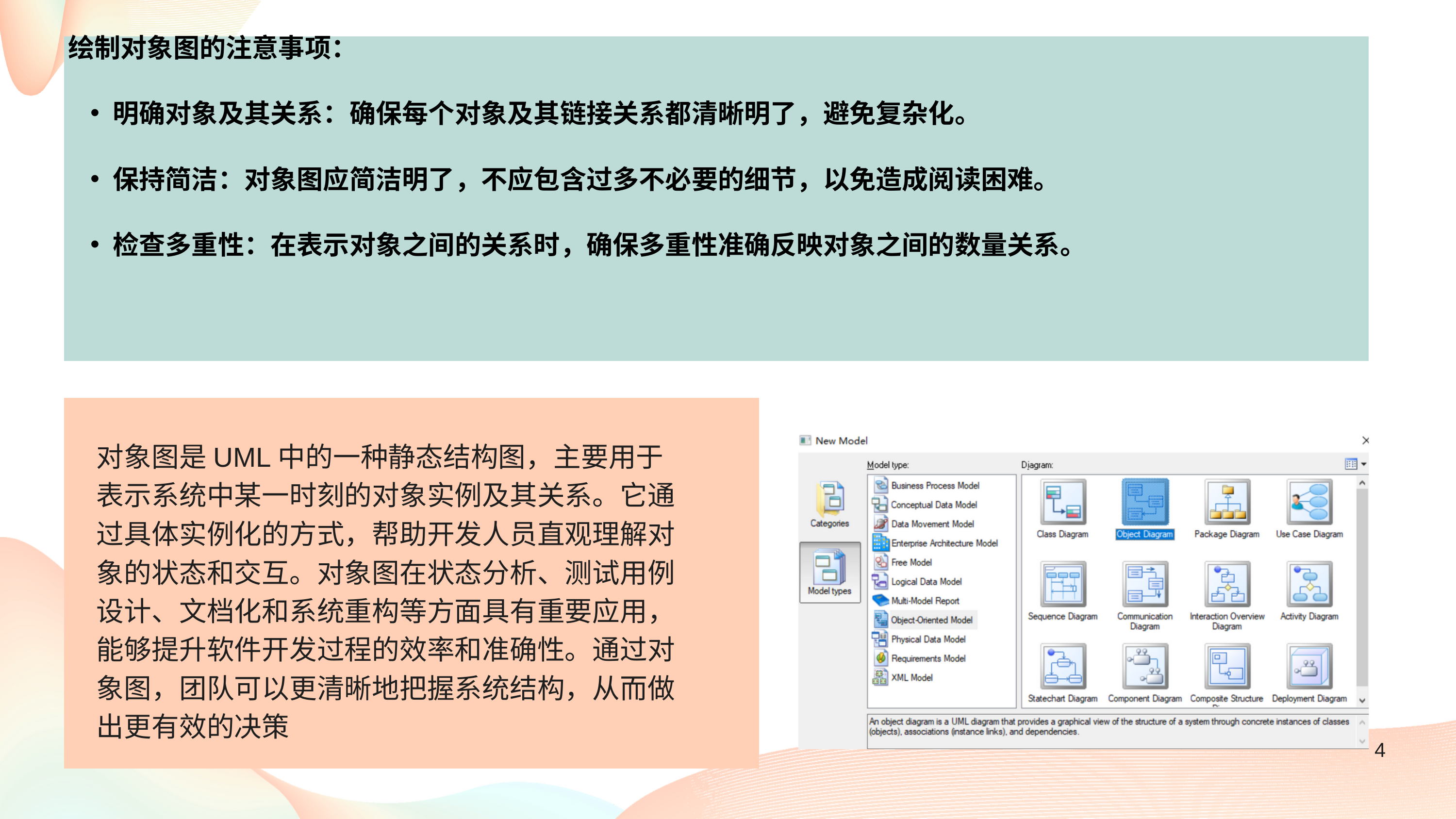

绘制对象图的注意事项：
明确对象及其关系：确保每个对象及其链接关系都清晰明了，避免复杂化。
保持简洁：对象图应简洁明了，不应包含过多不必要的细节，以免造成阅读困难。
检查多重性：在表示对象之间的关系时，确保多重性准确反映对象之间的数量关系。

对象图是UML中的一种静态结构图，主要用于表示系统中某一时刻的对象实例及其关系。它通过具体实例化的方式，帮助开发人员直观理解对象的状态和交互。对象图在状态分析、测试用例设计、文档化和系统重构等方面具有重要应用，能够提升软件开发过程的效率和准确性。通过对象图，团队可以更清晰地把握系统结构，从而做出更有效的决策

4